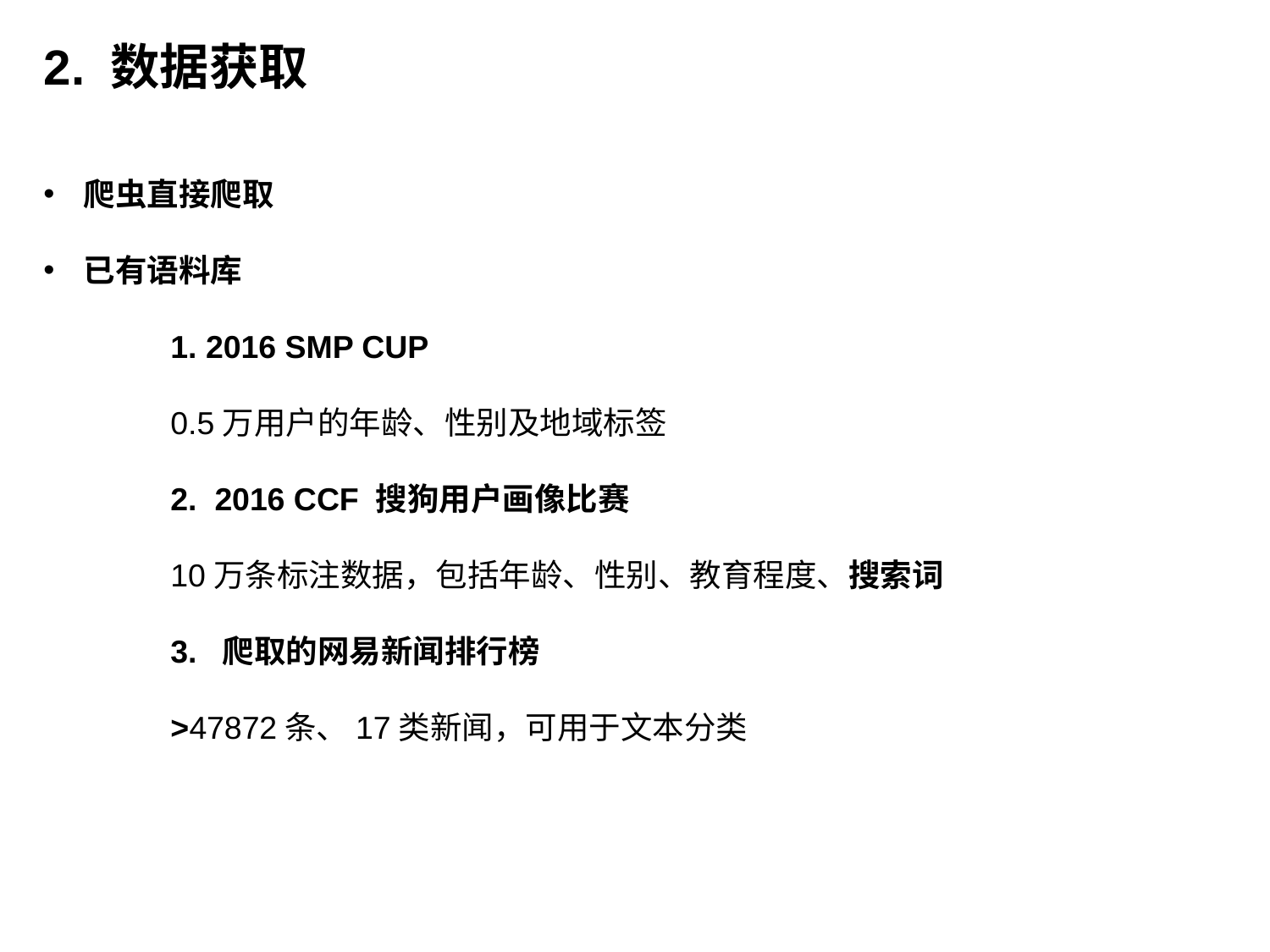

2. 数据获取
爬虫直接爬取
已有语料库
	1. 2016 SMP CUP
	0.5万用户的年龄、性别及地域标签
	2.  2016 CCF 搜狗用户画像比赛
	10万条标注数据，包括年龄、性别、教育程度、搜索词
	3.  爬取的网易新闻排行榜
	>47872条、17类新闻，可用于文本分类